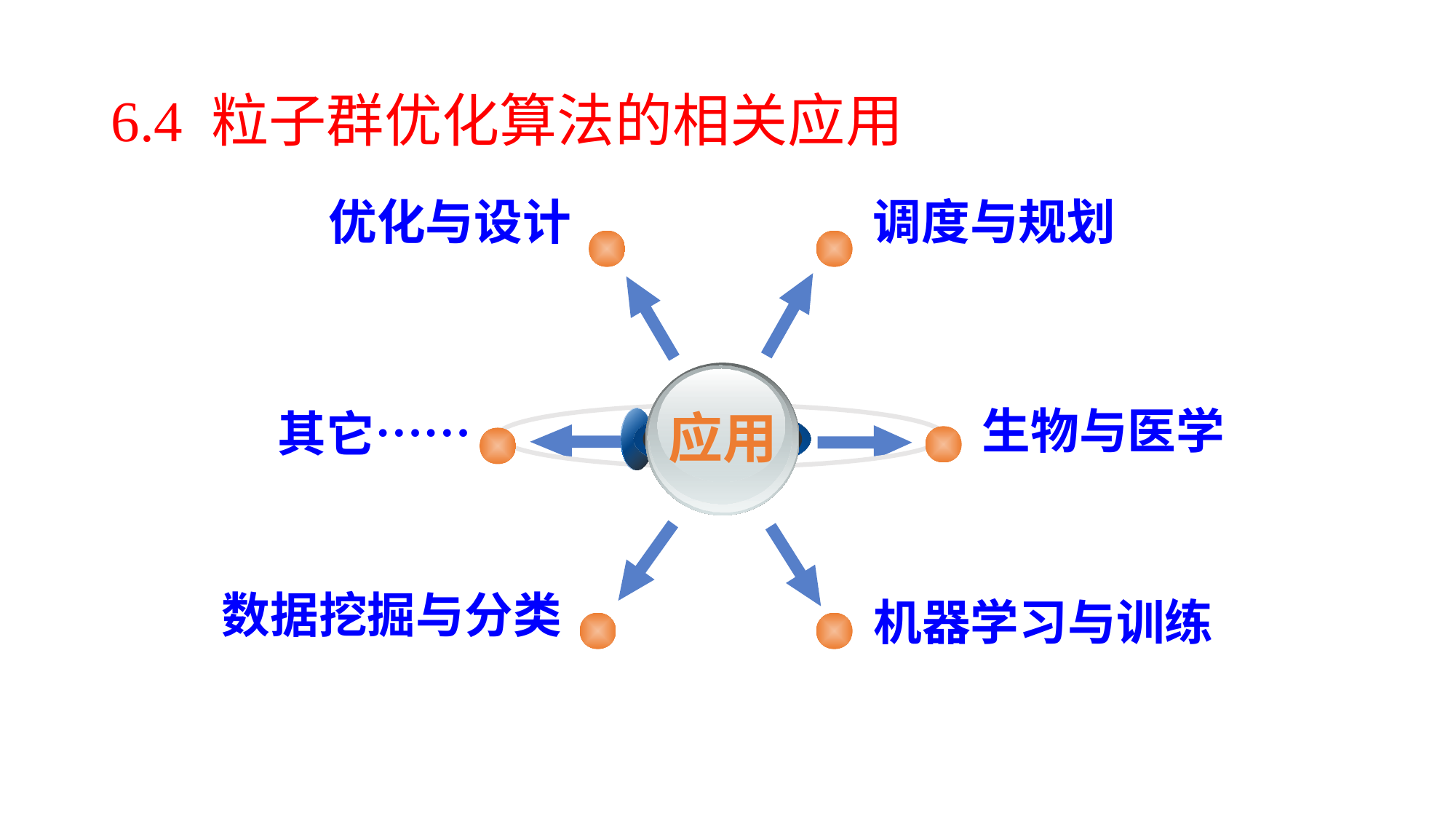

# 6.4 粒子群优化算法的相关应用
优化与设计
调度与规划

应用

生物与医学
其它……
数据挖掘与分类
机器学习与训练